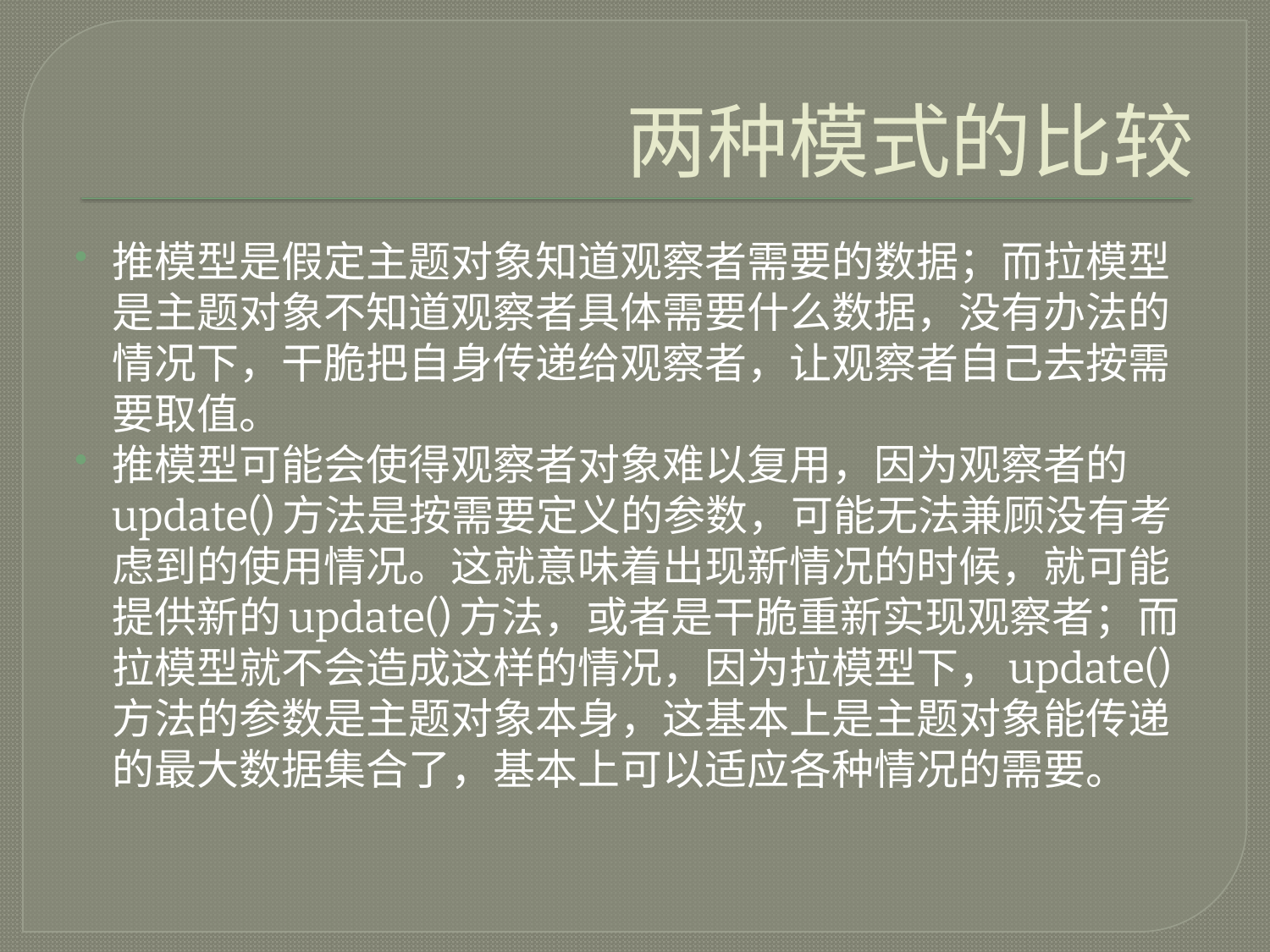

# 两种模式的比较
推模型是假定主题对象知道观察者需要的数据；而拉模型是主题对象不知道观察者具体需要什么数据，没有办法的情况下，干脆把自身传递给观察者，让观察者自己去按需要取值。
推模型可能会使得观察者对象难以复用，因为观察者的update()方法是按需要定义的参数，可能无法兼顾没有考虑到的使用情况。这就意味着出现新情况的时候，就可能提供新的update()方法，或者是干脆重新实现观察者；而拉模型就不会造成这样的情况，因为拉模型下，update()方法的参数是主题对象本身，这基本上是主题对象能传递的最大数据集合了，基本上可以适应各种情况的需要。